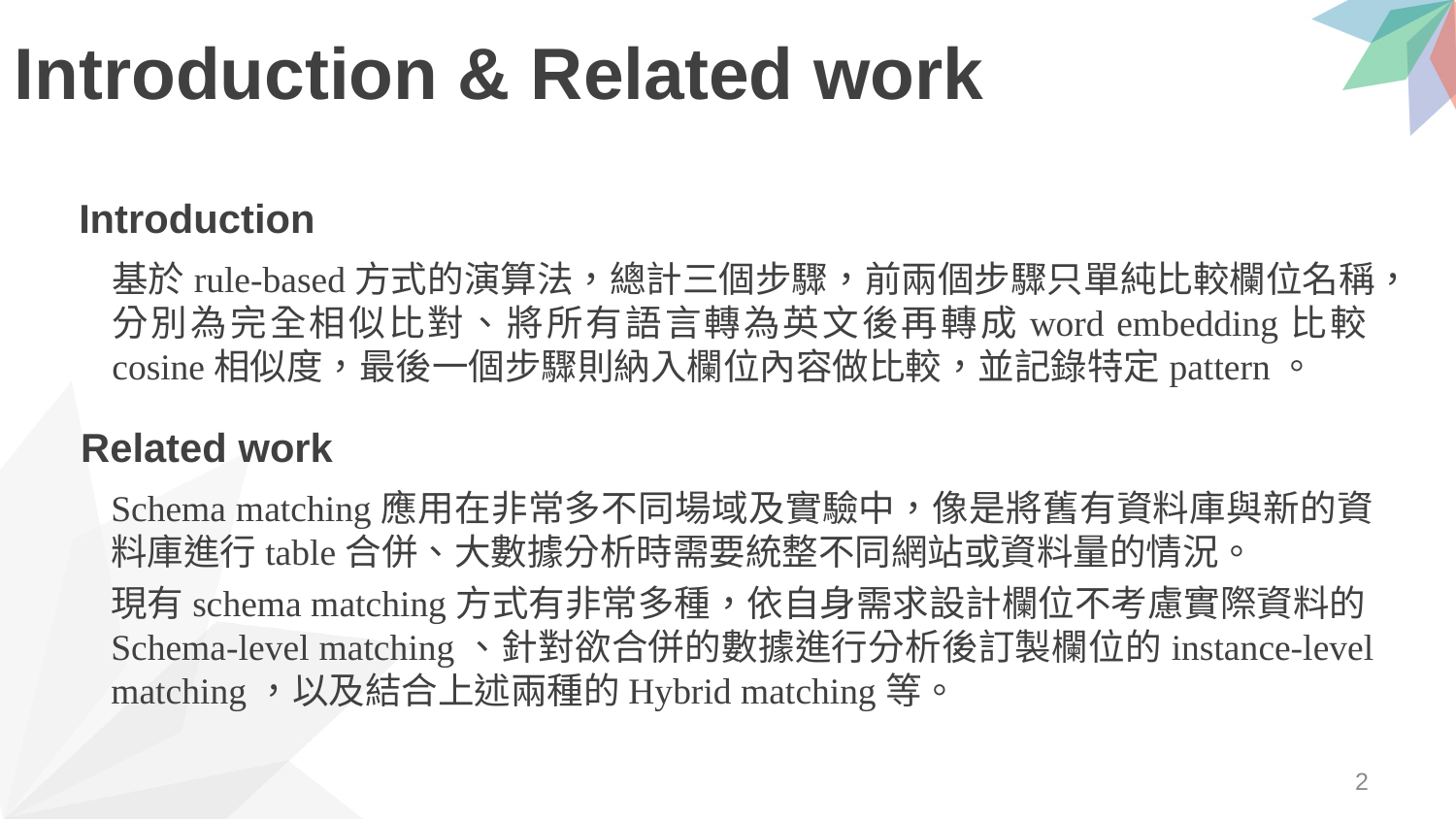

# Introduction & Related work
Introduction
基於rule-based方式的演算法，總計三個步驟，前兩個步驟只單純比較欄位名稱，分別為完全相似比對、將所有語言轉為英文後再轉成word embedding比較cosine相似度，最後一個步驟則納入欄位內容做比較，並記錄特定pattern。
Related work
Schema matching應用在非常多不同場域及實驗中，像是將舊有資料庫與新的資料庫進行table合併、大數據分析時需要統整不同網站或資料量的情況。
現有schema matching方式有非常多種，依自身需求設計欄位不考慮實際資料的Schema-level matching、針對欲合併的數據進行分析後訂製欄位的instance-level matching，以及結合上述兩種的Hybrid matching等。
2